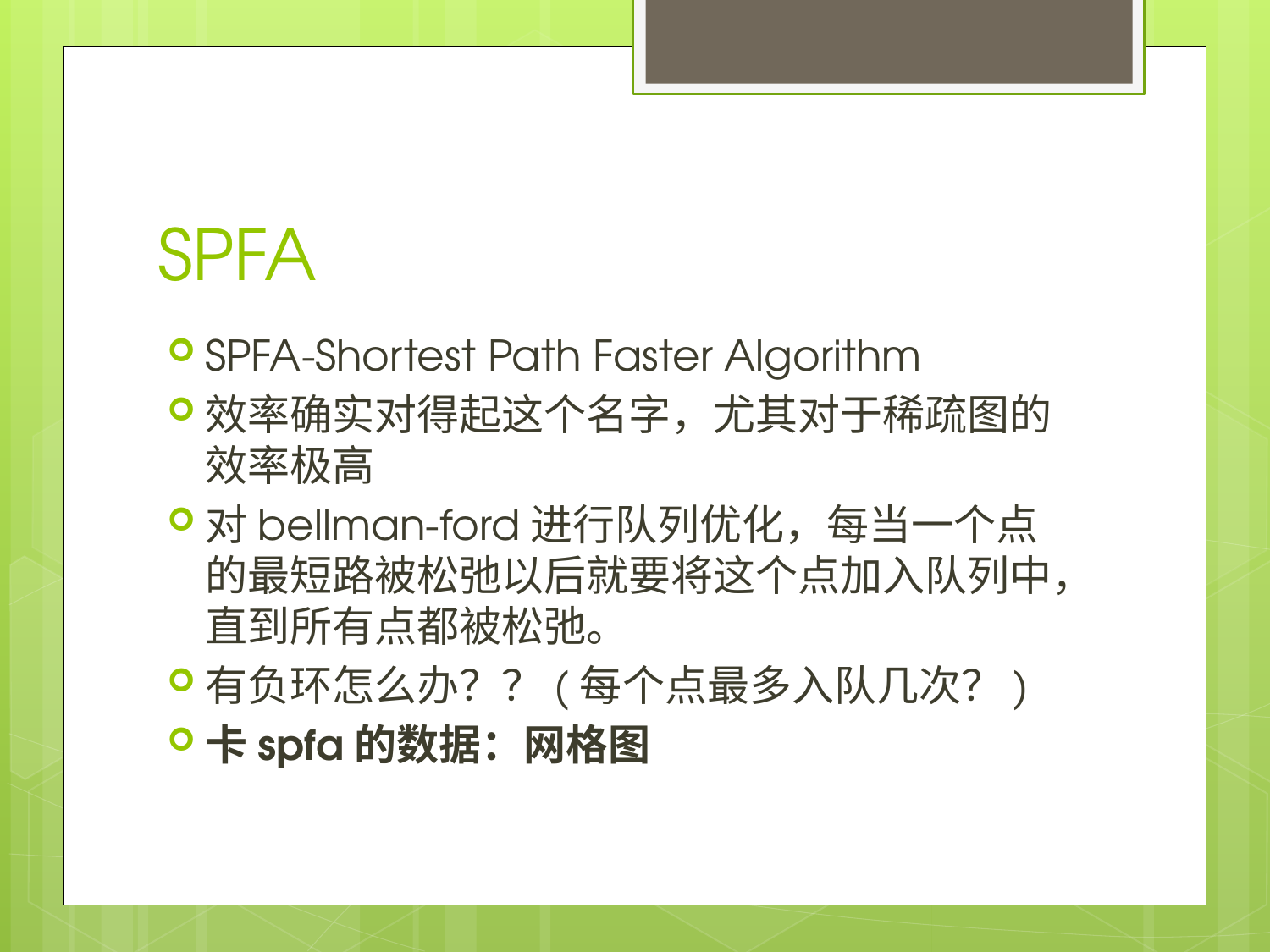

# SPFA
SPFA-Shortest Path Faster Algorithm
效率确实对得起这个名字，尤其对于稀疏图的效率极高
对bellman-ford进行队列优化，每当一个点的最短路被松弛以后就要将这个点加入队列中，直到所有点都被松弛。
有负环怎么办？？(每个点最多入队几次？)
卡spfa的数据：网格图